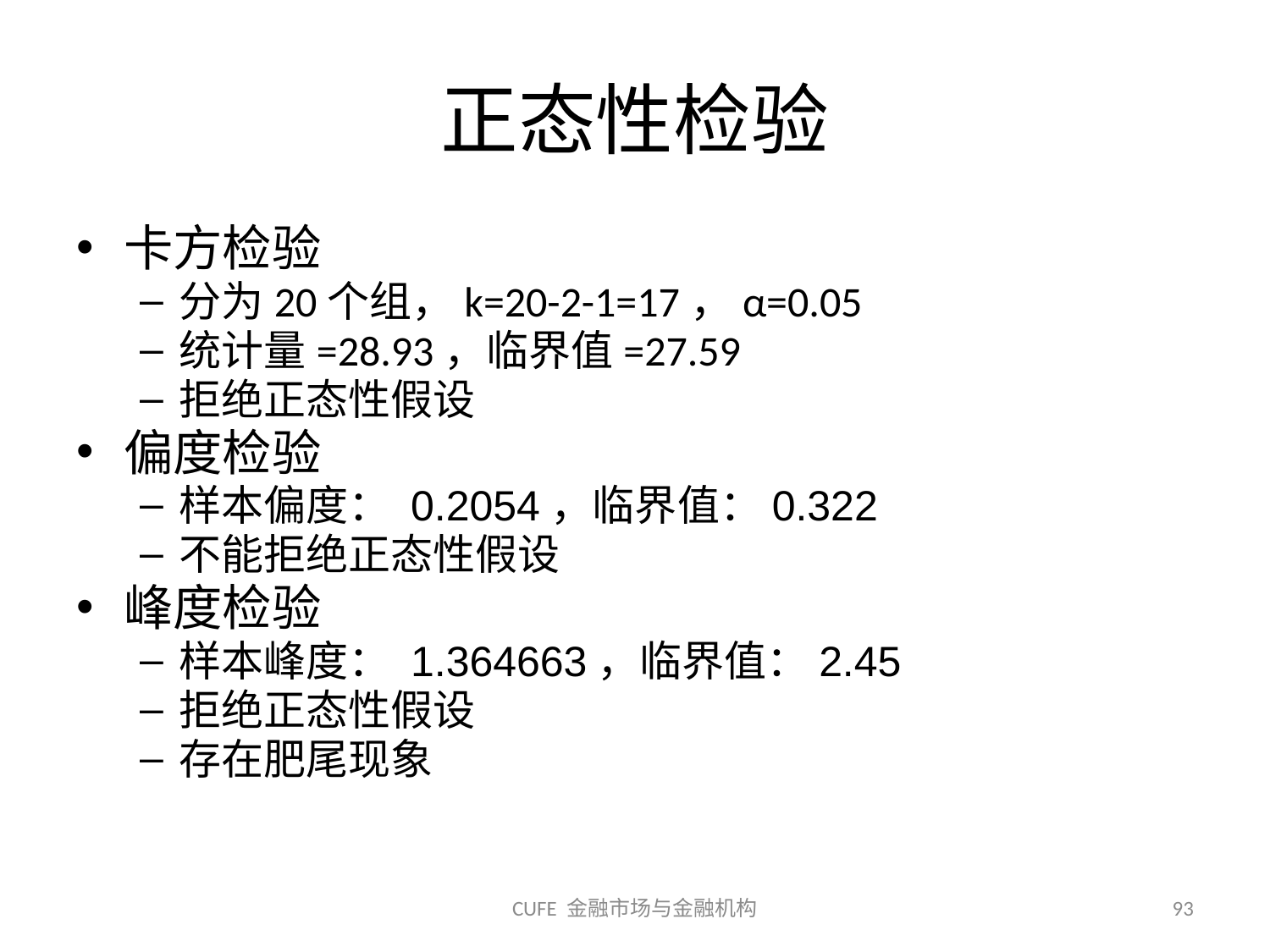

# 正态性检验
卡方检验
分为20个组，k=20-2-1=17，α=0.05
统计量=28.93，临界值=27.59
拒绝正态性假设
偏度检验
样本偏度： 0.2054，临界值：0.322
不能拒绝正态性假设
峰度检验
样本峰度： 1.364663，临界值：2.45
拒绝正态性假设
存在肥尾现象
CUFE 金融市场与金融机构
93